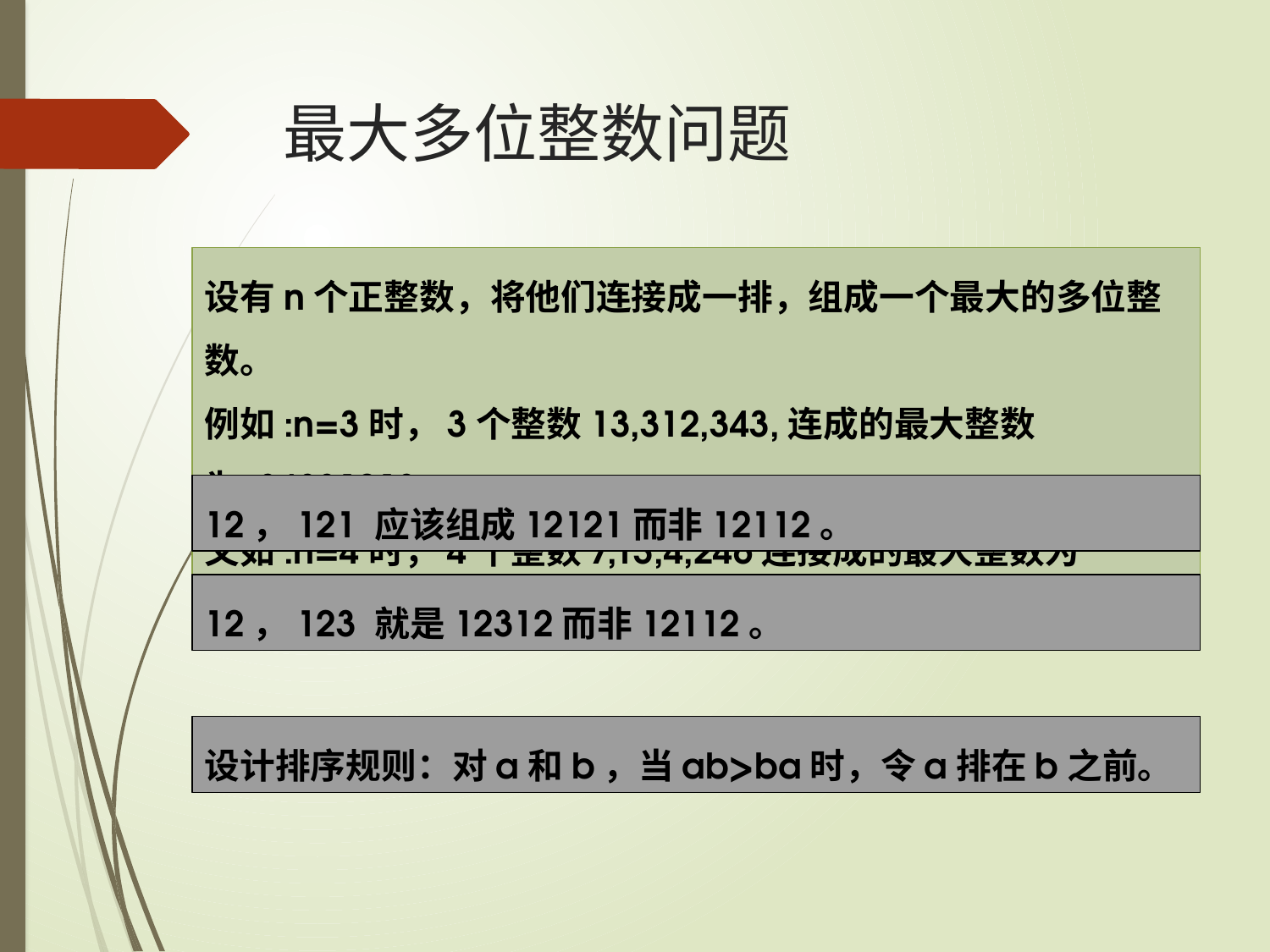

最大多位整数问题
设有n个正整数，将他们连接成一排，组成一个最大的多位整数。
例如:n=3时，3个整数13,312,343,连成的最大整数为:34331213。
又如:n=4时，4个整数7,13,4,246连接成的最大整数为7424613。
12，121 应该组成12121而非12112。
12，123 就是12312而非12112。
设计排序规则：对a和b，当ab>ba时，令a排在b之前。